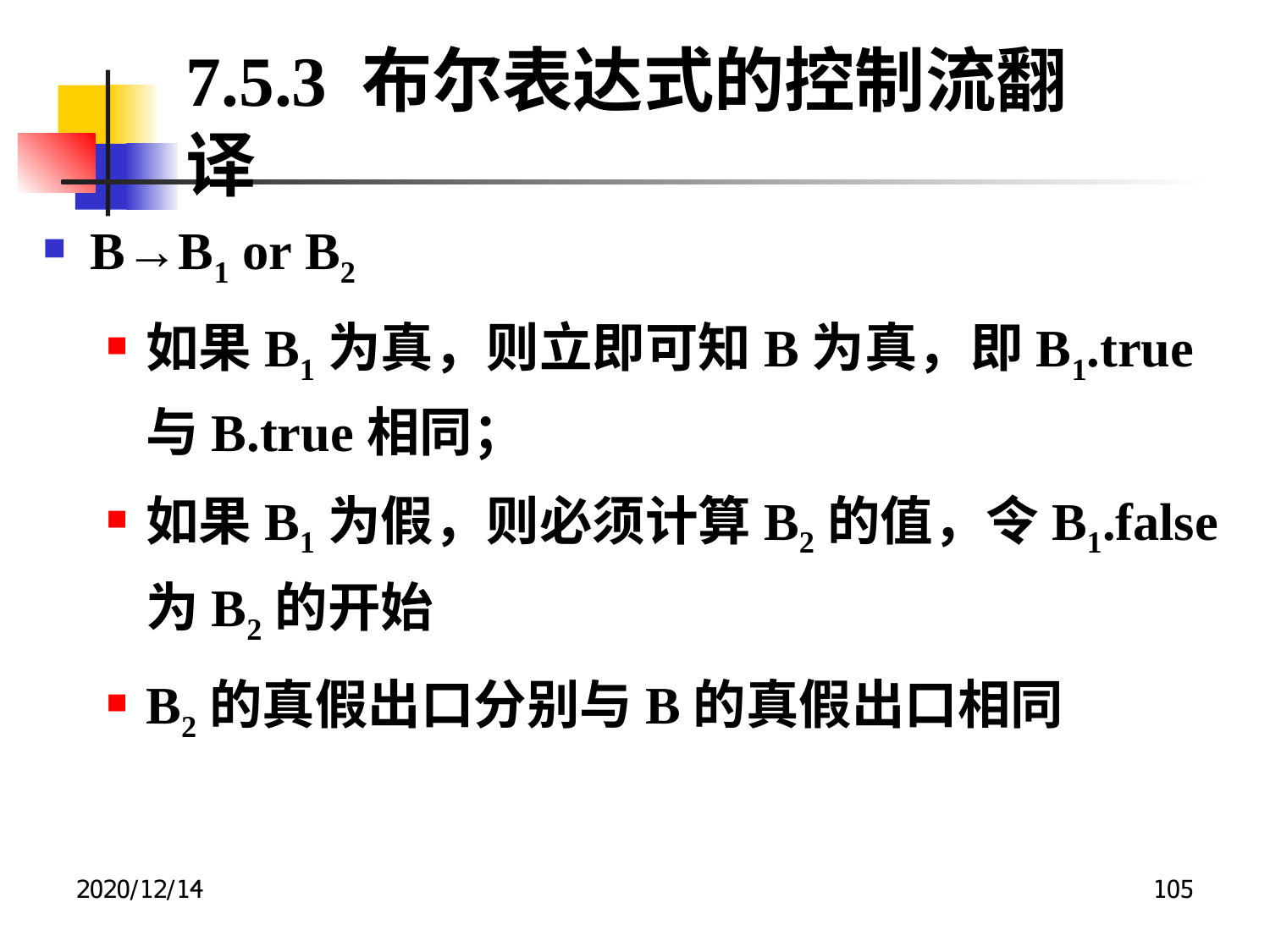

7.5.3 布尔表达式的控制流翻译
B→B1 or B2
如果B1为真，则立即可知B为真，即B1.true与B.true相同；
如果B1为假，则必须计算B2的值，令B1.false为B2的开始
B2的真假出口分别与B的真假出口相同
2020/12/14
105